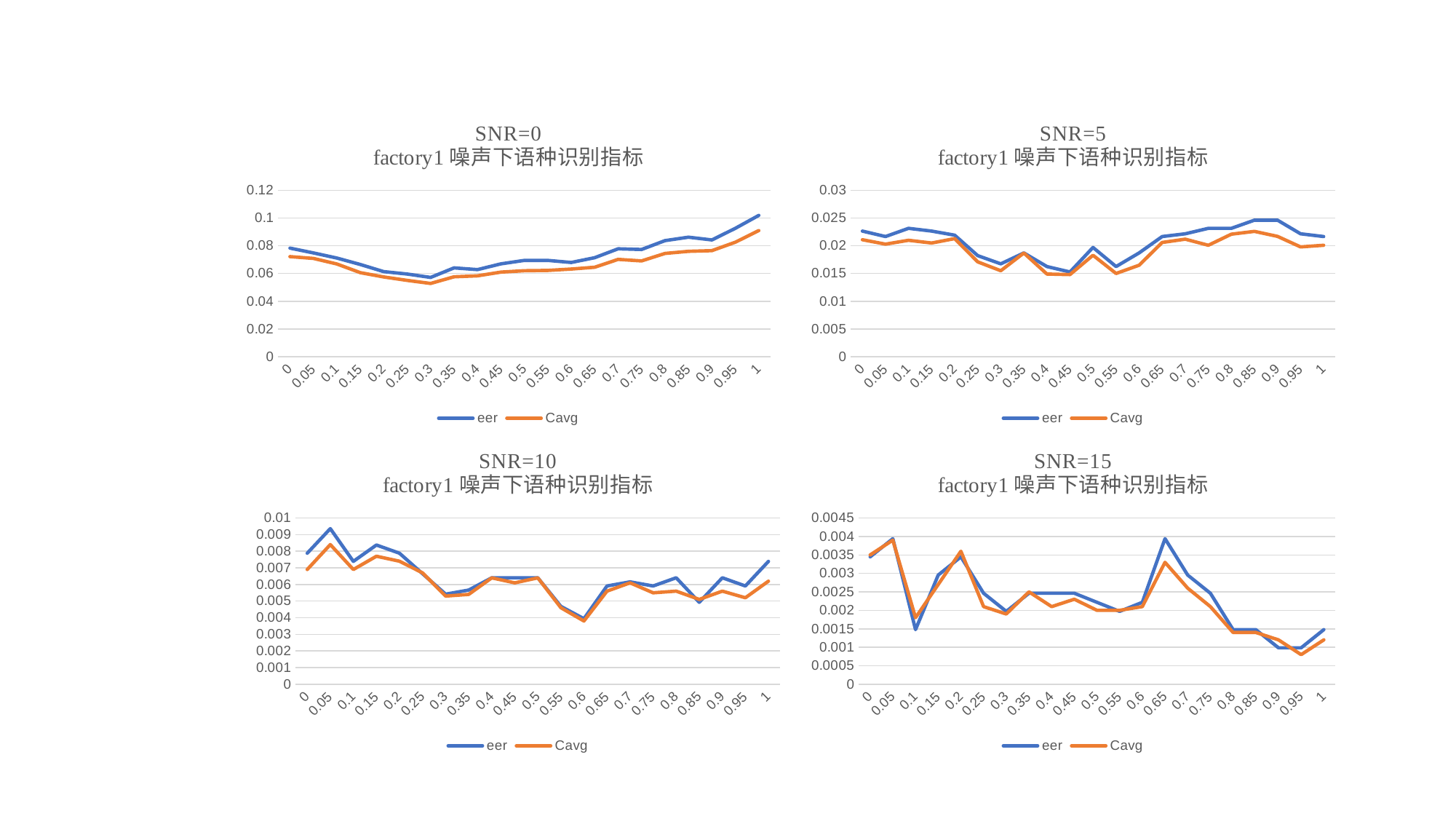

### Chart: SNR=0
factory1噪声下语种识别指标

| Category | eer | Cavg |
|---|---|---|
| 0 | 0.078325 | 0.0722 |
| 0.05 | 0.074876847 | 0.0709 |
| 0.1 | 0.071182266 | 0.0669 |
| 0.15 | 0.066502463 | 0.0606 |
| 0.2 | 0.061330049 | 0.0575 |
| 0.25 | 0.059605911 | 0.055 |
| 0.3 | 0.057142857 | 0.0528 |
| 0.35 | 0.0640394 | 0.0576 |
| 0.4 | 0.0628078 | 0.0583 |
| 0.45 | 0.066995074 | 0.061 |
| 0.5 | 0.06945812 | 0.062 |
| 0.55000000000000004 | 0.06945812 | 0.0622 |
| 0.6 | 0.0679802 | 0.0632 |
| 0.65 | 0.07142857 | 0.0645 |
| 0.7 | 0.077832512 | 0.0702 |
| 0.75 | 0.077339901 | 0.0691 |
| 0.8 | 0.083743842 | 0.0745 |
| 0.85 | 0.0862068 | 0.076 |
| 0.9 | 0.084236453 | 0.0765 |
| 0.95 | 0.0926108 | 0.0826 |
| 1 | 0.101970443 | 0.091 |

### Chart: SNR=5
factory1噪声下语种识别指标

| Category | eer | Cavg |
|---|---|---|
| 0 | 0.022660099 | 0.0211 |
| 0.05 | 0.0216748 | 0.0203 |
| 0.1 | 0.023152709 | 0.021 |
| 0.15 | 0.02266 | 0.0205 |
| 0.2 | 0.0219211 | 0.0213 |
| 0.25 | 0.018226 | 0.0171 |
| 0.3 | 0.0167487 | 0.0155 |
| 0.35 | 0.0187192 | 0.0187 |
| 0.4 | 0.0162561 | 0.0149 |
| 0.45 | 0.0152709 | 0.0148 |
| 0.5 | 0.01970443 | 0.0183 |
| 0.55000000000000004 | 0.0162561 | 0.015 |
| 0.6 | 0.0187192 | 0.0165 |
| 0.65 | 0.0216748 | 0.0206 |
| 0.7 | 0.0221674 | 0.0212 |
| 0.75 | 0.023152709 | 0.0201 |
| 0.8 | 0.023152 | 0.0221 |
| 0.85 | 0.02463 | 0.0226 |
| 0.9 | 0.02463 | 0.0217 |
| 0.95 | 0.022167487 | 0.0198 |
| 1 | 0.0216748 | 0.0201 |

### Chart: SNR=10
factory1噪声下语种识别指标

| Category | eer | Cavg |
|---|---|---|
| 0 | 0.007881 | 0.0069 |
| 0.05 | 0.009359605 | 0.0084 |
| 0.1 | 0.0073891 | 0.0069 |
| 0.15 | 0.008374384 | 0.0077 |
| 0.2 | 0.0078817 | 0.0074 |
| 0.25 | 0.0066502 | 0.0067 |
| 0.3 | 0.00541871 | 0.0053 |
| 0.35 | 0.005665025 | 0.0054 |
| 0.4 | 0.0064039 | 0.0064 |
| 0.45 | 0.00640394 | 0.0061 |
| 0.5 | 0.00640394 | 0.0064 |
| 0.55000000000000004 | 0.0046798 | 0.0046 |
| 0.6 | 0.0039408 | 0.0038 |
| 0.65 | 0.0059113 | 0.0056 |
| 0.7 | 0.00615763 | 0.0061 |
| 0.75 | 0.00591133 | 0.0055 |
| 0.8 | 0.0064039 | 0.0056 |
| 0.85 | 0.0049261 | 0.0051 |
| 0.9 | 0.00640394 | 0.0056 |
| 0.95 | 0.00591133 | 0.0052 |
| 1 | 0.00738916 | 0.0062 |

### Chart: SNR=15
factory1噪声下语种识别指标

| Category | eer | Cavg |
|---|---|---|
| 0 | 0.003448275 | 0.0035 |
| 0.05 | 0.00394 | 0.0039 |
| 0.1 | 0.001477832 | 0.0018 |
| 0.15 | 0.002955665 | 0.0027 |
| 0.2 | 0.00344827 | 0.0036 |
| 0.25 | 0.002463054 | 0.0021 |
| 0.3 | 0.001970443 | 0.0019 |
| 0.35 | 0.002463054 | 0.0025 |
| 0.4 | 0.002463 | 0.0021 |
| 0.45 | 0.002463 | 0.0023 |
| 0.5 | 0.0022167 | 0.002 |
| 0.55000000000000004 | 0.0019704 | 0.002 |
| 0.6 | 0.00221674 | 0.0021 |
| 0.65 | 0.0039408 | 0.0033 |
| 0.7 | 0.00295566 | 0.0026 |
| 0.75 | 0.00246305 | 0.0021 |
| 0.8 | 0.00147783 | 0.0014 |
| 0.85 | 0.0014778 | 0.0014 |
| 0.9 | 0.000985221 | 0.0012 |
| 0.95 | 0.0009852 | 0.0008 |
| 1 | 0.0014778 | 0.0012 |